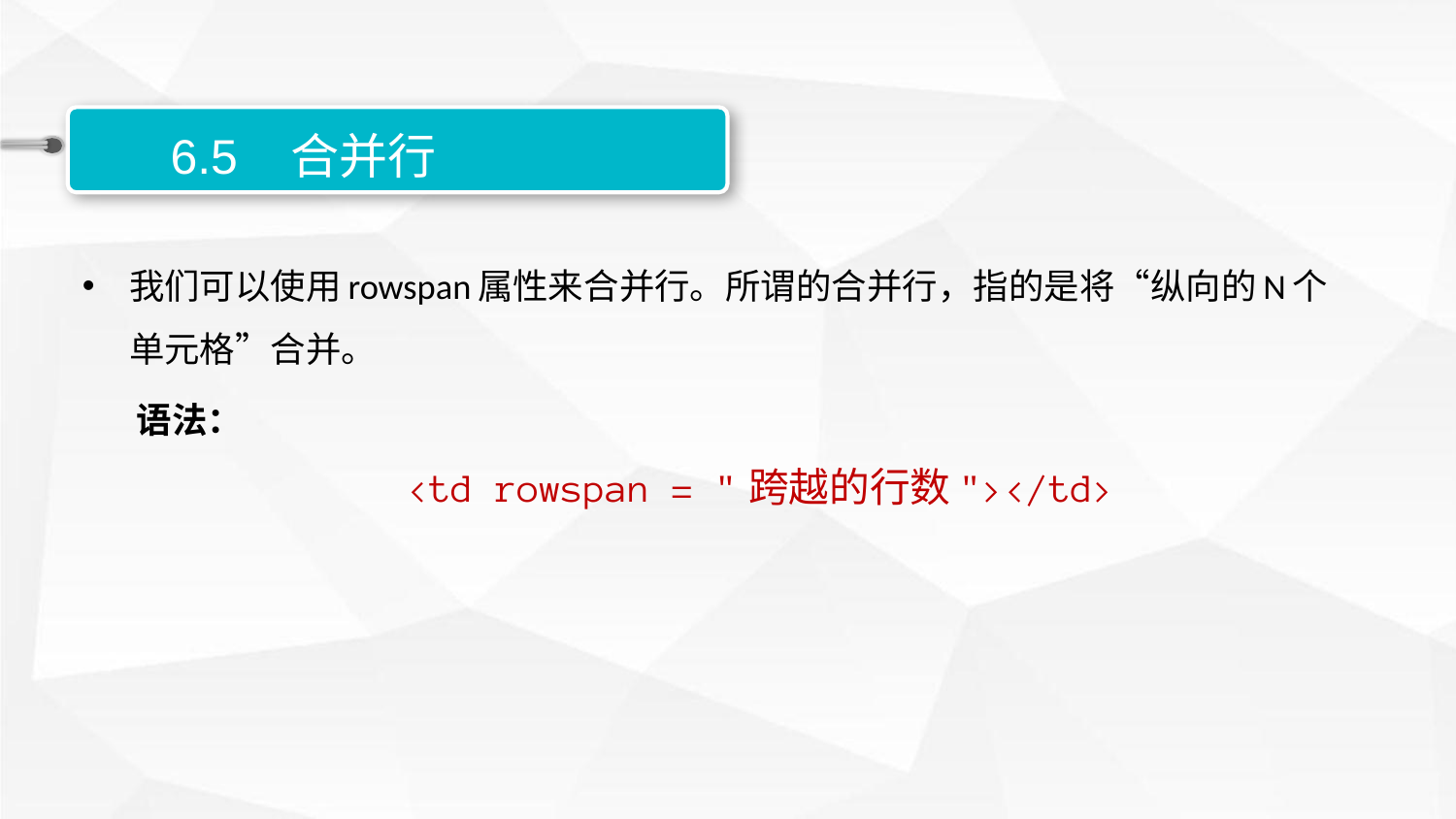

6.5   合并行

我们可以使用rowspan属性来合并行。所谓的合并行，指的是将“纵向的N个单元格”合并。
      语法：

<td rowspan = "跨越的行数"></td>